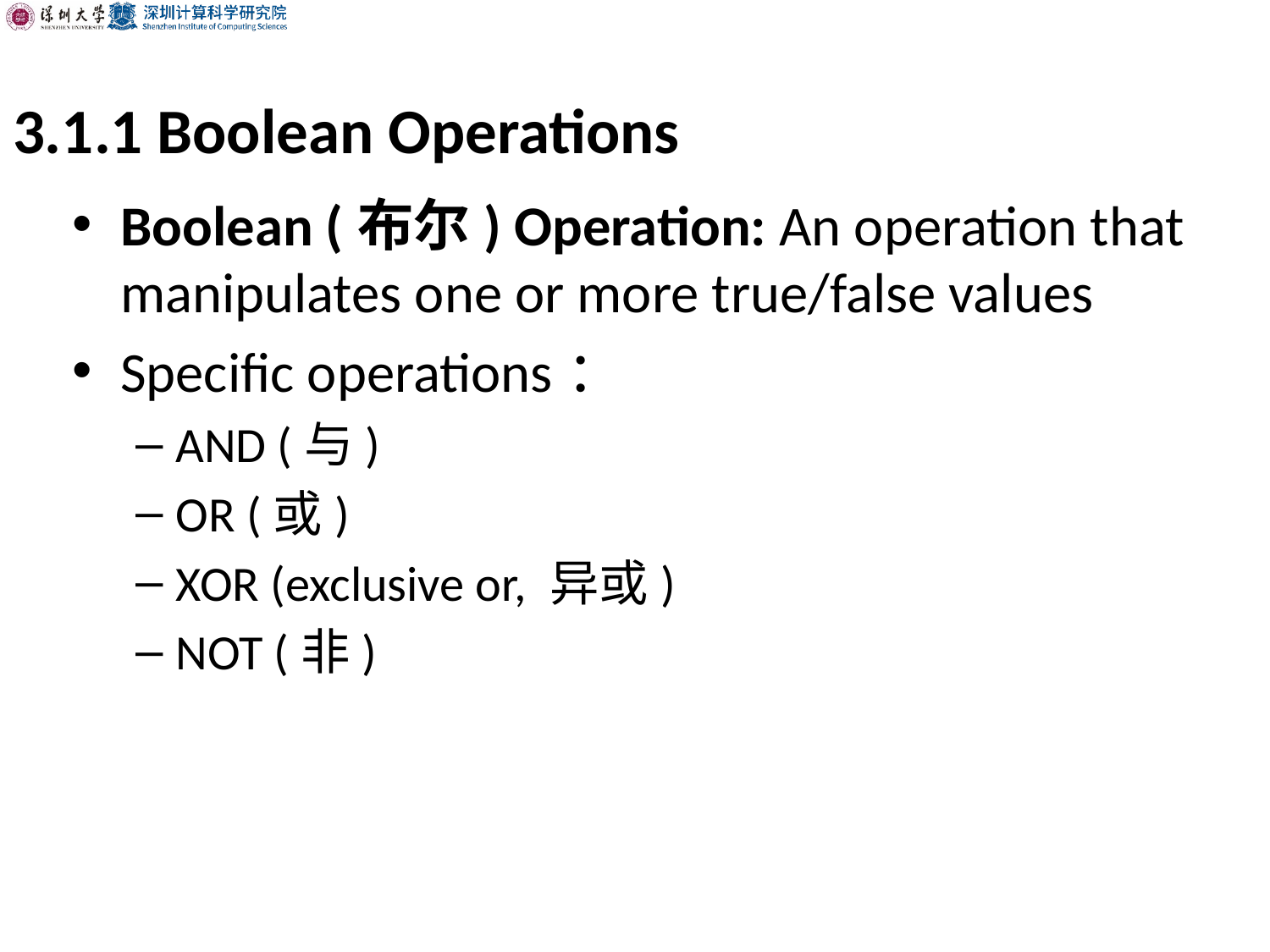

# 3.1.1 Boolean Operations
Boolean (布尔) Operation: An operation that manipulates one or more true/false values
Specific operations：
AND (与)
OR (或)
XOR (exclusive or, 异或)
NOT (非)